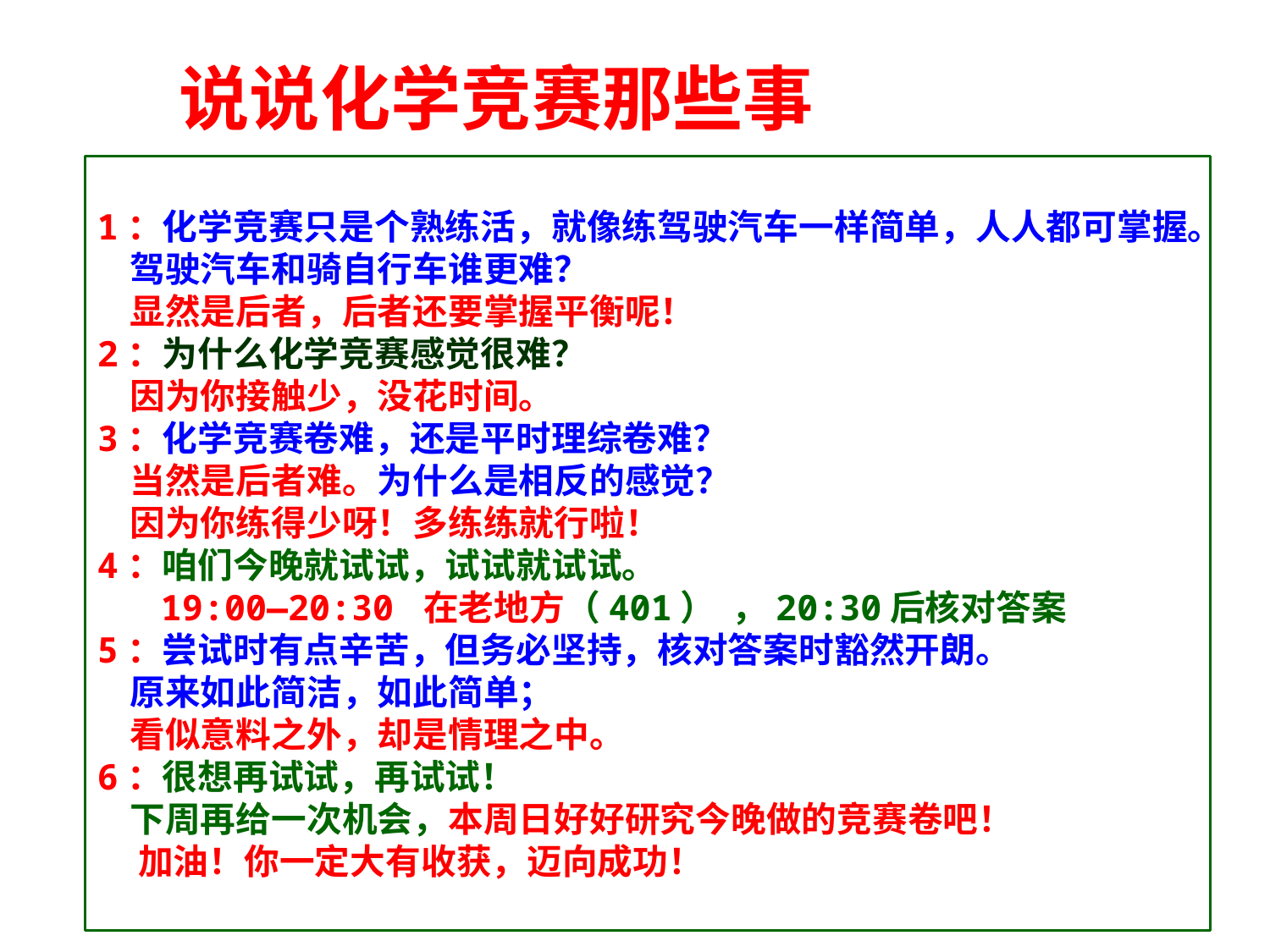

说说化学竞赛那些事

1：化学竞赛只是个熟练活，就像练驾驶汽车一样简单，人人都可掌握。
   驾驶汽车和骑自行车谁更难？
   显然是后者，后者还要掌握平衡呢！
2：为什么化学竞赛感觉很难？
   因为你接触少，没花时间。
3：化学竞赛卷难，还是平时理综卷难？
   当然是后者难。为什么是相反的感觉？
   因为你练得少呀！多练练就行啦！
4：咱们今晚就试试，试试就试试。
   19:00—20:30 在老地方（401）  ，20:30后核对答案
5：尝试时有点辛苦，但务必坚持，核对答案时豁然开朗。
   原来如此简洁，如此简单；
   看似意料之外，却是情理之中。
6：很想再试试，再试试！
   下周再给一次机会，本周日好好研究今晚做的竞赛卷吧！
    加油！你一定大有收获，迈向成功！